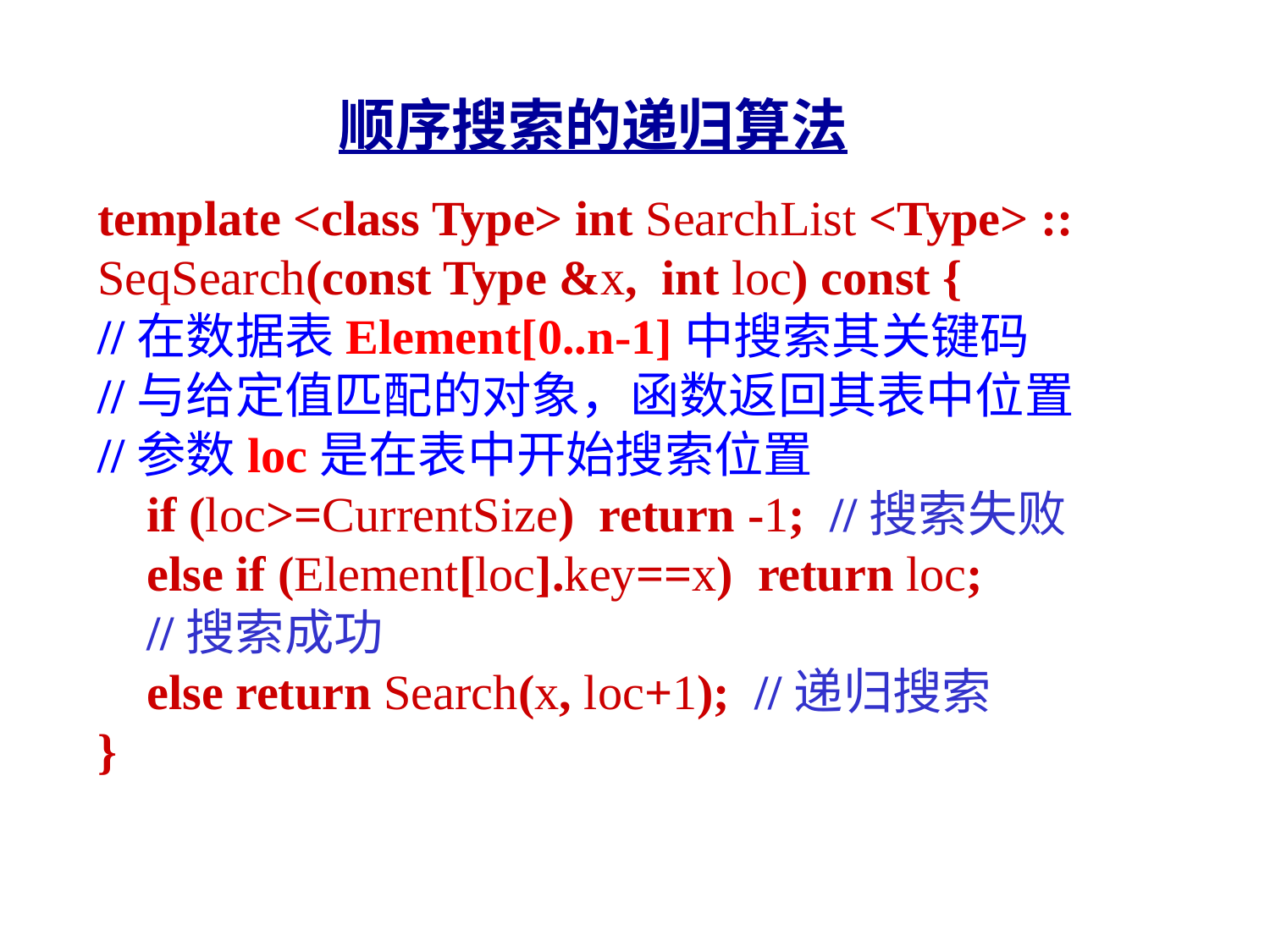

顺序搜索的递归算法
template <class Type> int SearchList <Type> ::
SeqSearch(const Type &x,  int loc) const {
//在数据表Element[0..n-1]中搜索其关键码
//与给定值匹配的对象，函数返回其表中位置
//参数loc是在表中开始搜索位置
    if (loc>=CurrentSize)  return -1;  //搜索失败
    else if (Element[loc].key==x)  return loc;
    //搜索成功
    else return Search(x, loc+1);  //递归搜索
}
21